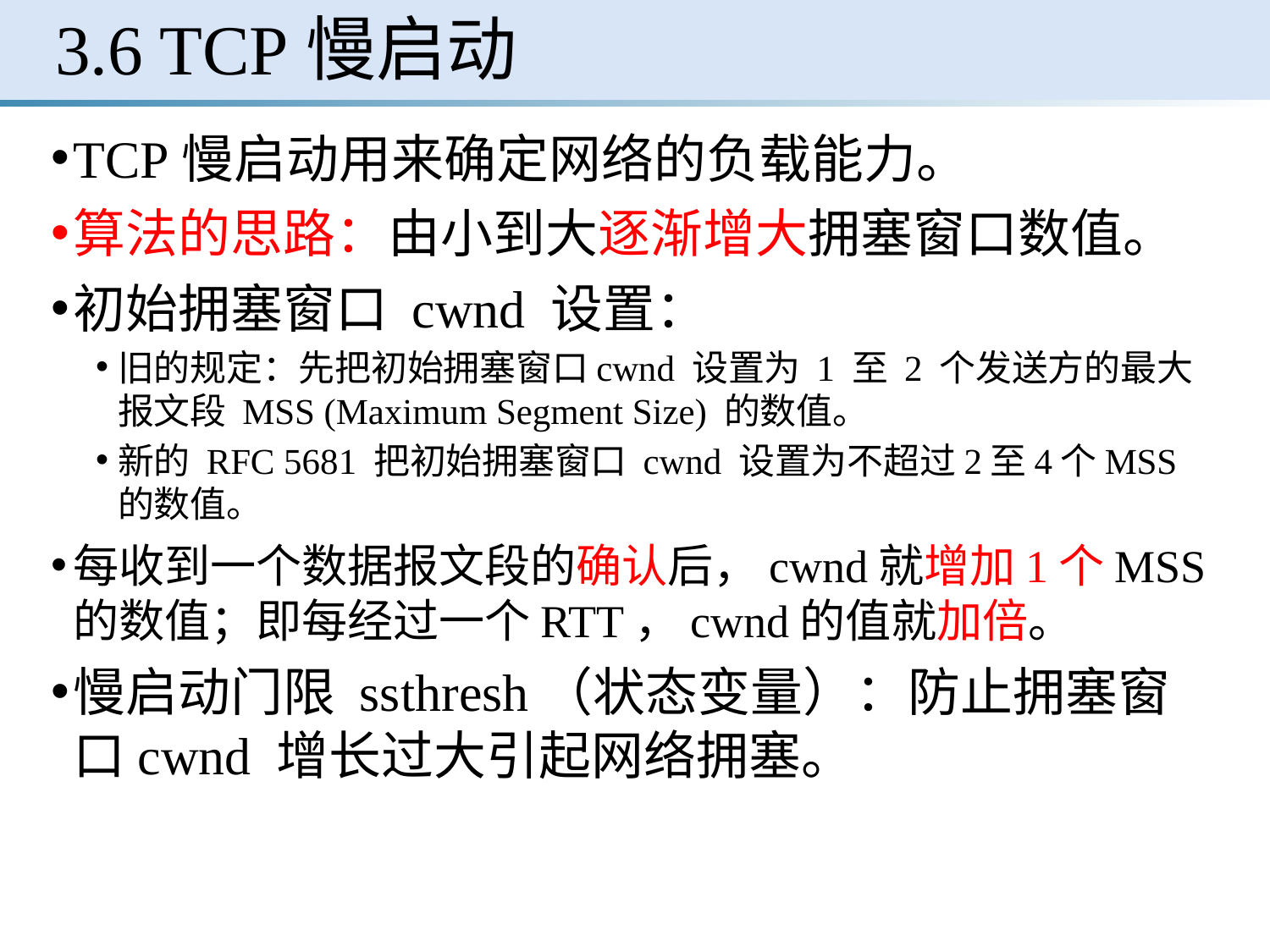

# 3.6 TCP慢启动
TCP慢启动用来确定网络的负载能力。
算法的思路：由小到大逐渐增大拥塞窗口数值。
初始拥塞窗口 cwnd 设置：
旧的规定：先把初始拥塞窗口cwnd 设置为 1 至 2 个发送方的最大报文段 MSS (Maximum Segment Size) 的数值。
新的 RFC 5681 把初始拥塞窗口 cwnd 设置为不超过2至4个MSS 的数值。
每收到一个数据报文段的确认后，cwnd就增加1个MSS的数值；即每经过一个RTT，cwnd的值就加倍。
慢启动门限 ssthresh（状态变量）：防止拥塞窗口cwnd 增长过大引起网络拥塞。